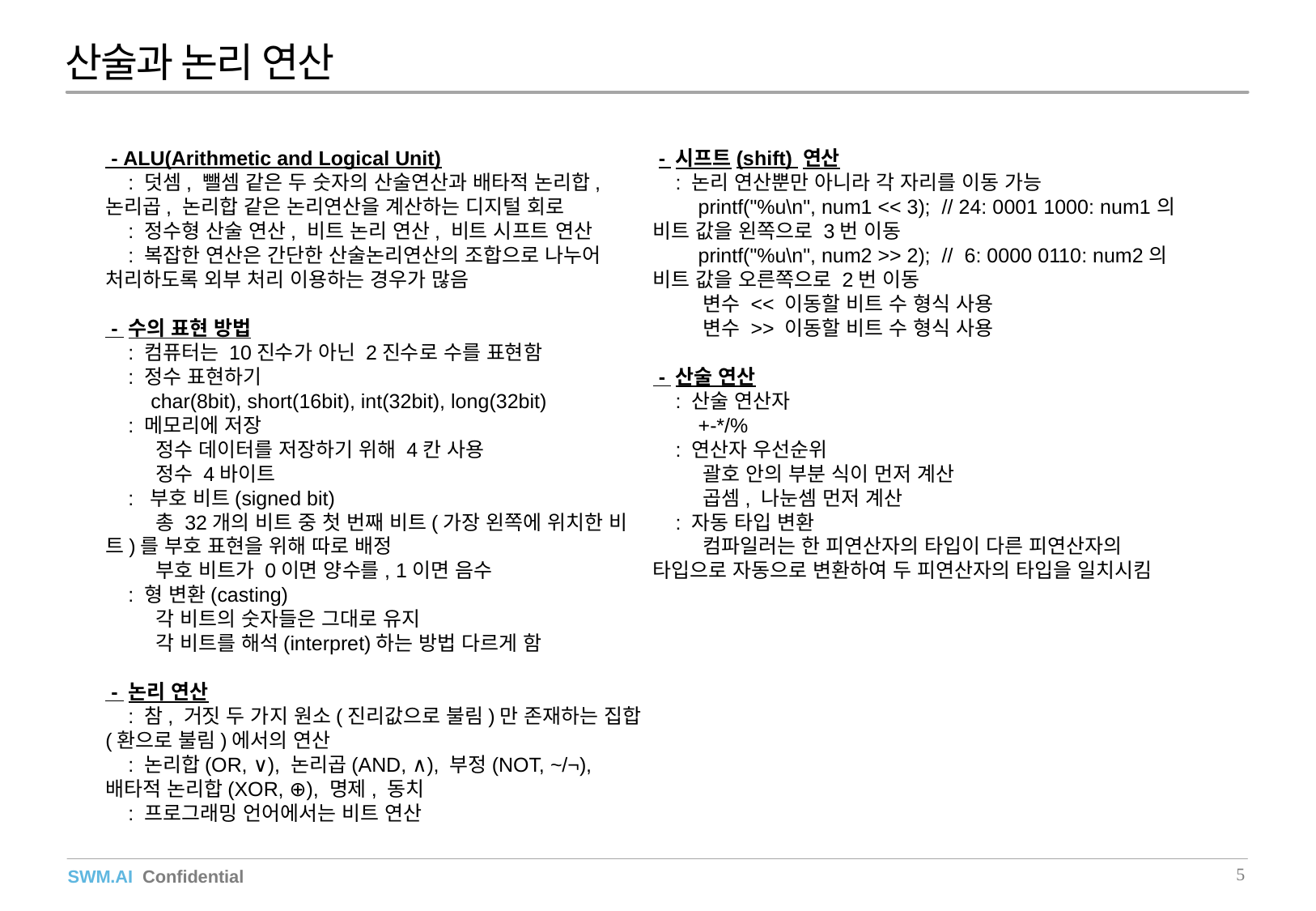

산술과 논리 연산
 - ALU(Arithmetic and Logical Unit)
    : 덧셈, 뺄셈 같은 두 숫자의 산술연산과 배타적 논리합, 논리곱, 논리합 같은 논리연산을 계산하는 디지털 회로
    : 정수형 산술 연산, 비트 논리 연산, 비트 시프트 연산
    : 복잡한 연산은 간단한 산술논리연산의 조합으로 나누어 처리하도록 외부 처리 이용하는 경우가 많음
 - 수의 표현 방법
    : 컴퓨터는 10진수가 아닌 2진수로 수를 표현함
    : 정수 표현하기
        char(8bit), short(16bit), int(32bit), long(32bit)
    : 메모리에 저장
        정수 데이터를 저장하기 위해 4칸 사용
        정수 4바이트
    :  부호 비트(signed bit)
        총 32개의 비트 중 첫 번째 비트(가장 왼쪽에 위치한 비트)를 부호 표현을 위해 따로 배정
        부호 비트가 0이면 양수를, 1이면 음수
    : 형 변환(casting)
        각 비트의 숫자들은 그대로 유지
        각 비트를 해석(interpret)하는 방법 다르게 함
 - 논리 연산
    : 참, 거짓 두 가지 원소(진리값으로 불림)만 존재하는 집합(환으로 불림)에서의 연산
    : 논리합(OR, ∨), 논리곱(AND, ∧), 부정(NOT, ~/¬), 배타적 논리합(XOR, ⊕), 명제, 동치
    : 프로그래밍 언어에서는 비트 연산
 - 시프트(shift) 연산
    : 논리 연산뿐만 아니라 각 자리를 이동 가능
        printf("%u\n", num1 << 3);  // 24: 0001 1000: num1의 비트 값을 왼쪽으로 3번 이동
        printf("%u\n", num2 >> 2);  //  6: 0000 0110: num2의 비트 값을 오른쪽으로 2번 이동
        변수 << 이동할 비트 수 형식 사용
        변수 >> 이동할 비트 수 형식 사용
 - 산술 연산
    : 산술 연산자
        +-*/%
    : 연산자 우선순위
        괄호 안의 부분 식이 먼저 계산
        곱셈, 나눈셈 먼저 계산
    : 자동 타입 변환
        컴파일러는 한 피연산자의 타입이 다른 피연산자의 타입으로 자동으로 변환하여 두 피연산자의 타입을 일치시킴
5